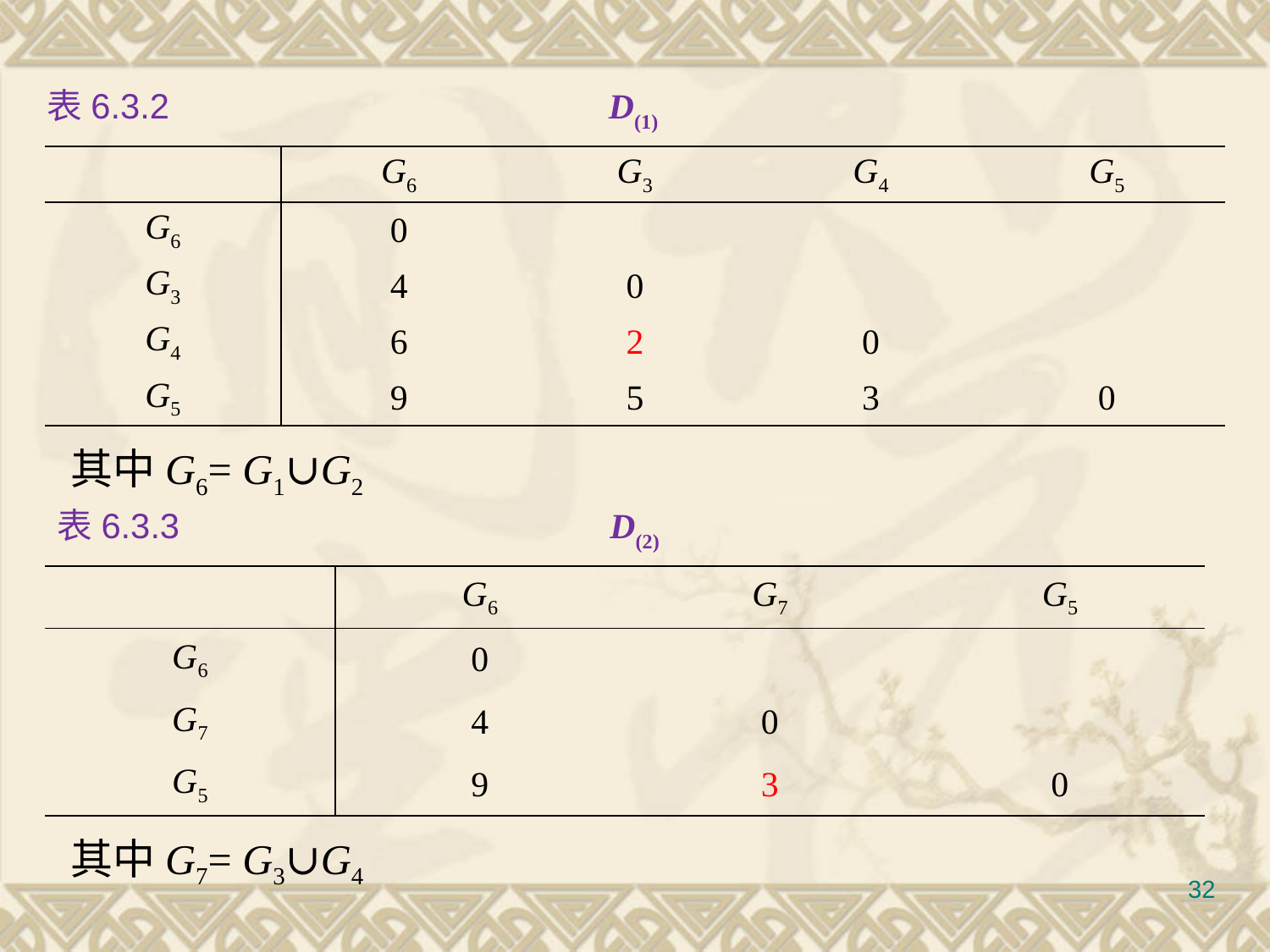

表6.3.2				      D(1)
#
|  | G6 | G3 | G4 | G5 |
| --- | --- | --- | --- | --- |
| G6 | 0 |  |  |  |
| G3 | 4 | 0 |  |  |
| G4 | 6 | 2 | 0 |  |
| G5 | 9 | 5 | 3 | 0 |

其中G6= G1∪G2
表6.3.3			     	     D(2)
|  | G6 | G7 | G5 |
| --- | --- | --- | --- |
| G6 | 0 |  |  |
| G7 | 4 | 0 |  |
| G5 | 9 | 3 | 0 |
其中G7= G3∪G4
32